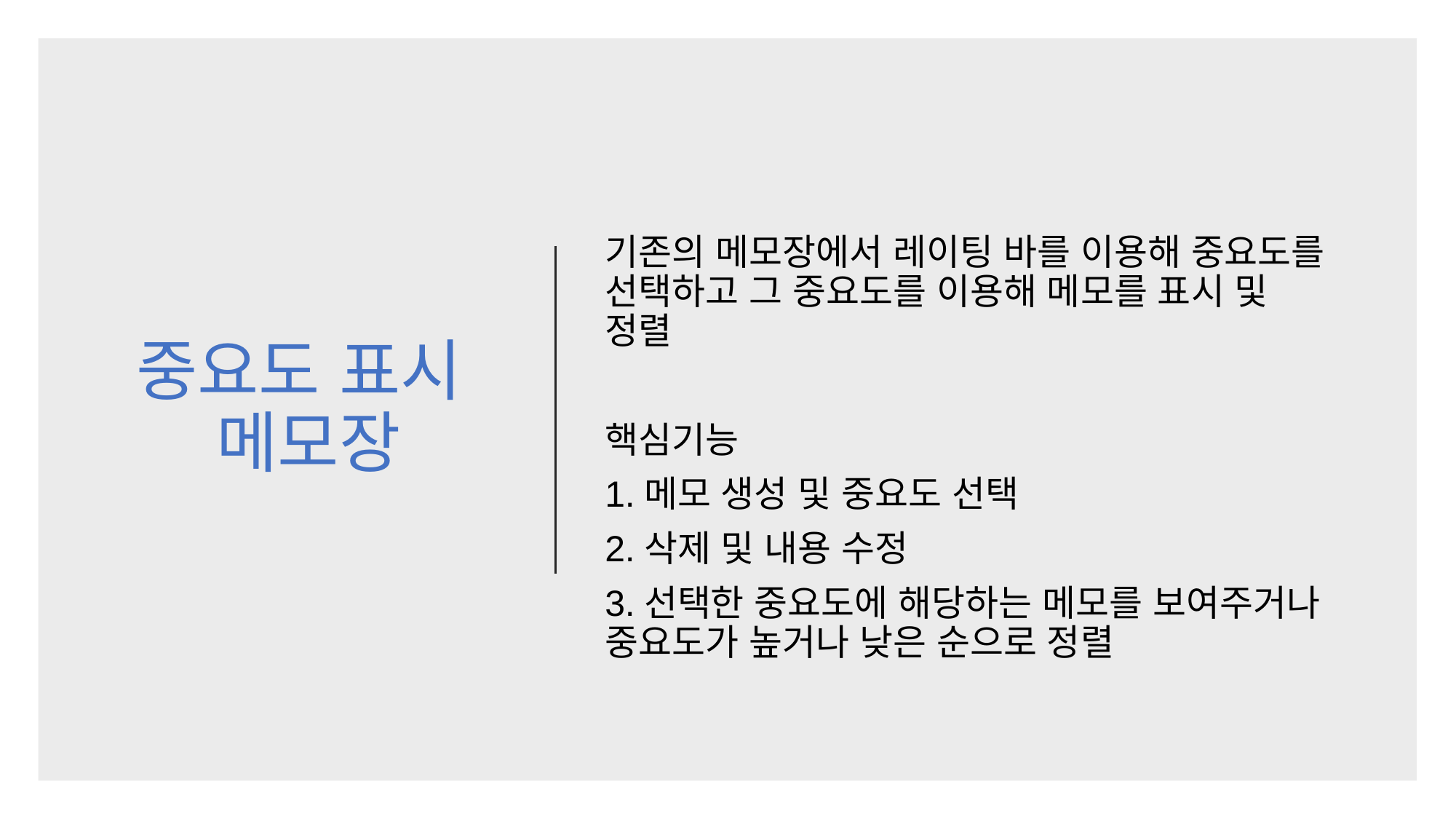

기존의 메모장에서 레이팅 바를 이용해 중요도를 선택하고 그 중요도를 이용해 메모를 표시 및 정렬

핵심기능
1.메모 생성 및 중요도 선택
2.삭제 및 내용 수정
3.선택한 중요도에 해당하는 메모를 보여주거나 중요도가 높거나 낮은 순으로 정렬

# 중요도 표시 메모장